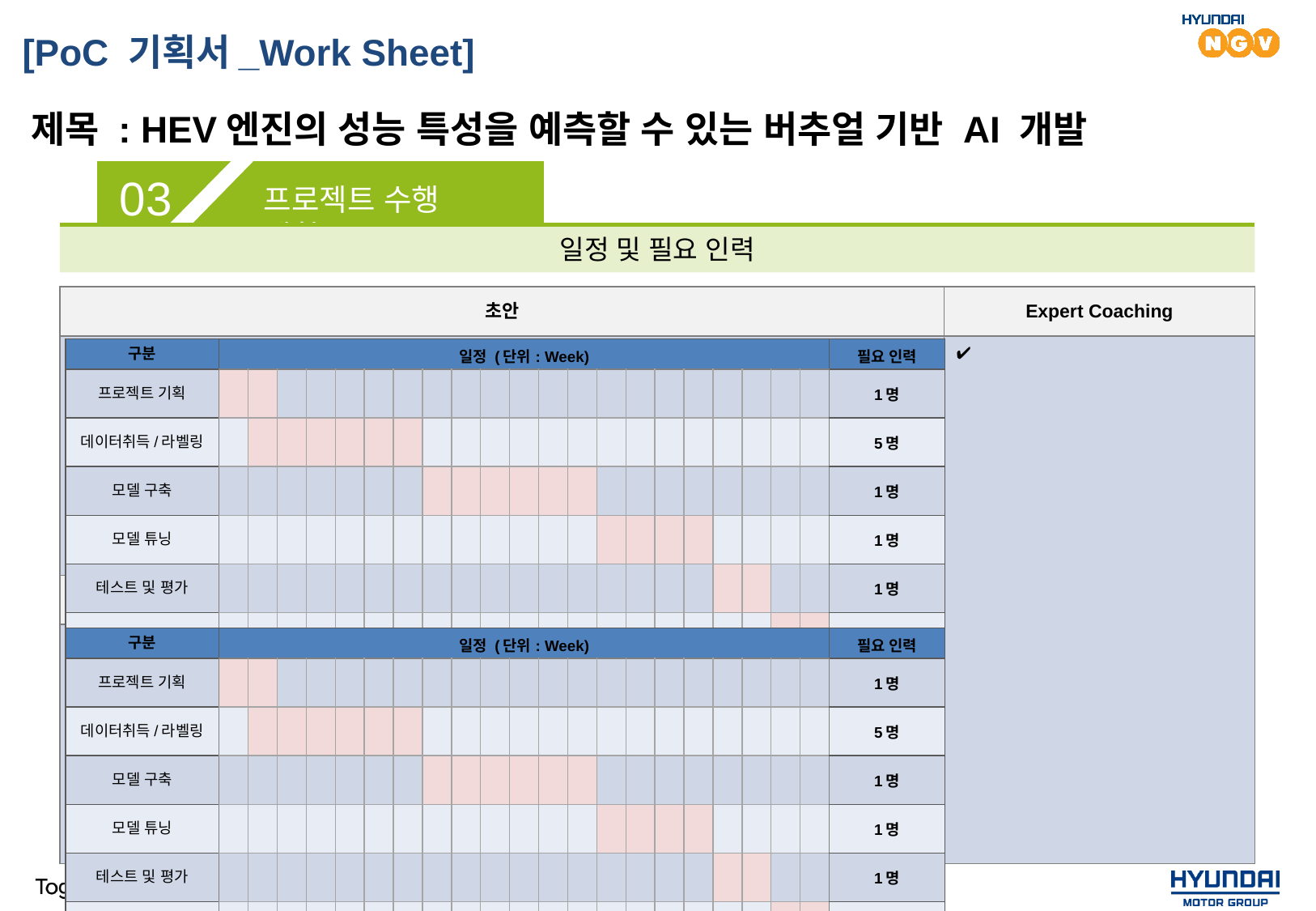

[PoC 기획서_Work Sheet]
 제목 : HEV엔진의 성능 특성을 예측할 수 있는 버추얼 기반 AI 개발

03
프로젝트 수행 계획
일정 및 필요 인력
| 초안 | Expert Coaching |
| --- | --- |
|  |  |
| 개선(수정)안 |  |
|  |  |
| 구분 | 일정 (단위: Week) |  |  |  |  |  |  |  |  |  |  |  |  |  |  |  |  |  |  |  |  | 필요 인력 |
| --- | --- | --- | --- | --- | --- | --- | --- | --- | --- | --- | --- | --- | --- | --- | --- | --- | --- | --- | --- | --- | --- | --- |
| 프로젝트 기획 |  |  |  |  |  |  |  |  |  |  |  |  |  |  |  |  |  |  |  |  |  | 1명 |
| 데이터취득/라벨링 |  |  |  |  |  |  |  |  |  |  |  |  |  |  |  |  |  |  |  |  |  | 5명 |
| 모델 구축 |  |  |  |  |  |  |  |  |  |  |  |  |  |  |  |  |  |  |  |  |  | 1명 |
| 모델 튜닝 |  |  |  |  |  |  |  |  |  |  |  |  |  |  |  |  |  |  |  |  |  | 1명 |
| 테스트 및 평가 |  |  |  |  |  |  |  |  |  |  |  |  |  |  |  |  |  |  |  |  |  | 1명 |
| 모델 공유 |  |  |  |  |  |  |  |  |  |  |  |  |  |  |  |  |  |  |  |  |  | 1명 |
| 구분 | 일정 (단위: Week) |  |  |  |  |  |  |  |  |  |  |  |  |  |  |  |  |  |  |  |  | 필요 인력 |
| --- | --- | --- | --- | --- | --- | --- | --- | --- | --- | --- | --- | --- | --- | --- | --- | --- | --- | --- | --- | --- | --- | --- |
| 프로젝트 기획 |  |  |  |  |  |  |  |  |  |  |  |  |  |  |  |  |  |  |  |  |  | 1명 |
| 데이터취득/라벨링 |  |  |  |  |  |  |  |  |  |  |  |  |  |  |  |  |  |  |  |  |  | 5명 |
| 모델 구축 |  |  |  |  |  |  |  |  |  |  |  |  |  |  |  |  |  |  |  |  |  | 1명 |
| 모델 튜닝 |  |  |  |  |  |  |  |  |  |  |  |  |  |  |  |  |  |  |  |  |  | 1명 |
| 테스트 및 평가 |  |  |  |  |  |  |  |  |  |  |  |  |  |  |  |  |  |  |  |  |  | 1명 |
| 모델 공유 |  |  |  |  |  |  |  |  |  |  |  |  |  |  |  |  |  |  |  |  |  | 1명 |